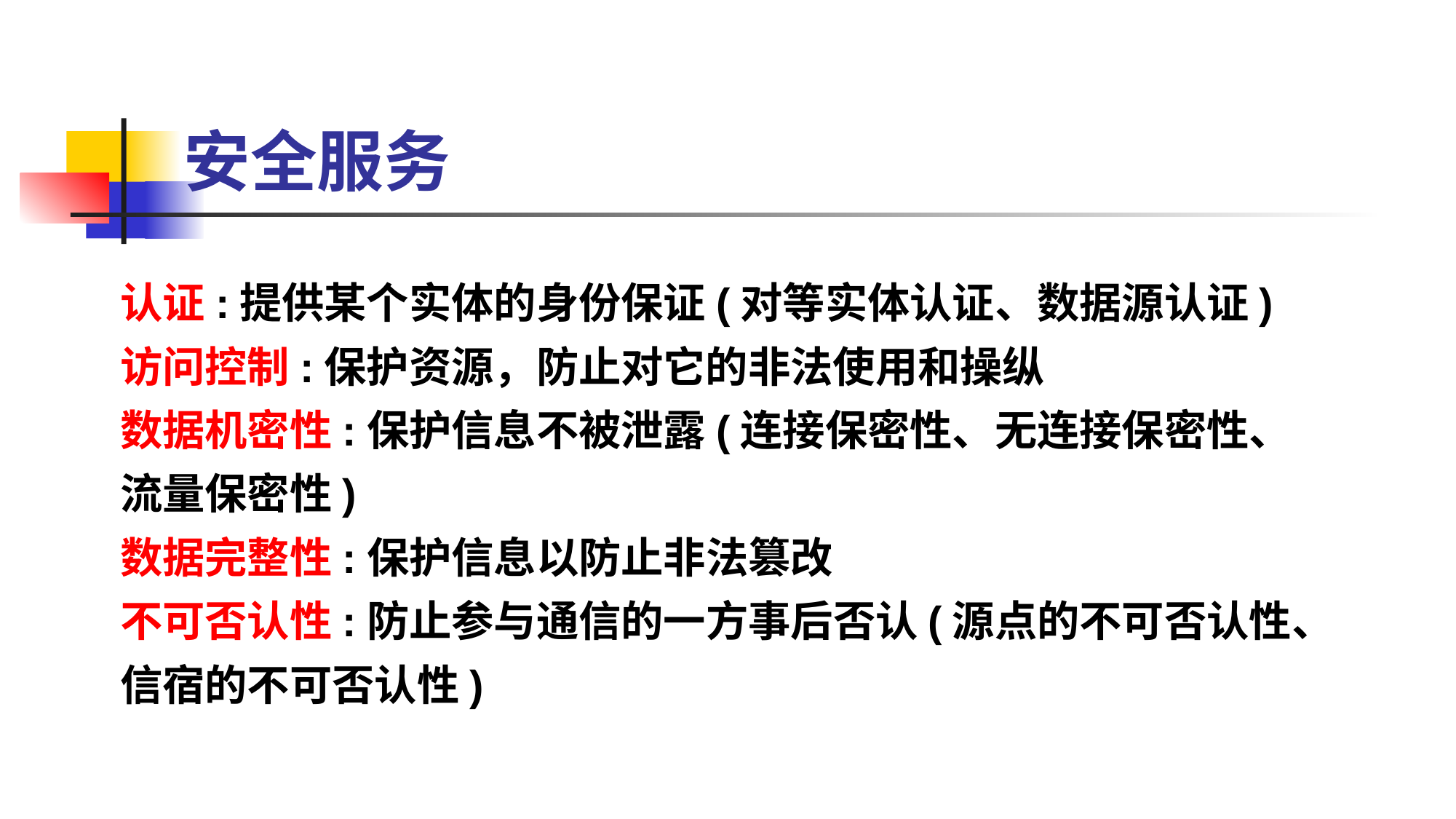

安全服务

认证:提供某个实体的身份保证(对等实体认证、数据源认证)
访问控制:保护资源，防止对它的非法使用和操纵
数据机密性:保护信息不被泄露(连接保密性、无连接保密性、流量保密性)
数据完整性:保护信息以防止非法篡改
不可否认性:防止参与通信的一方事后否认(源点的不可否认性、信宿的不可否认性)